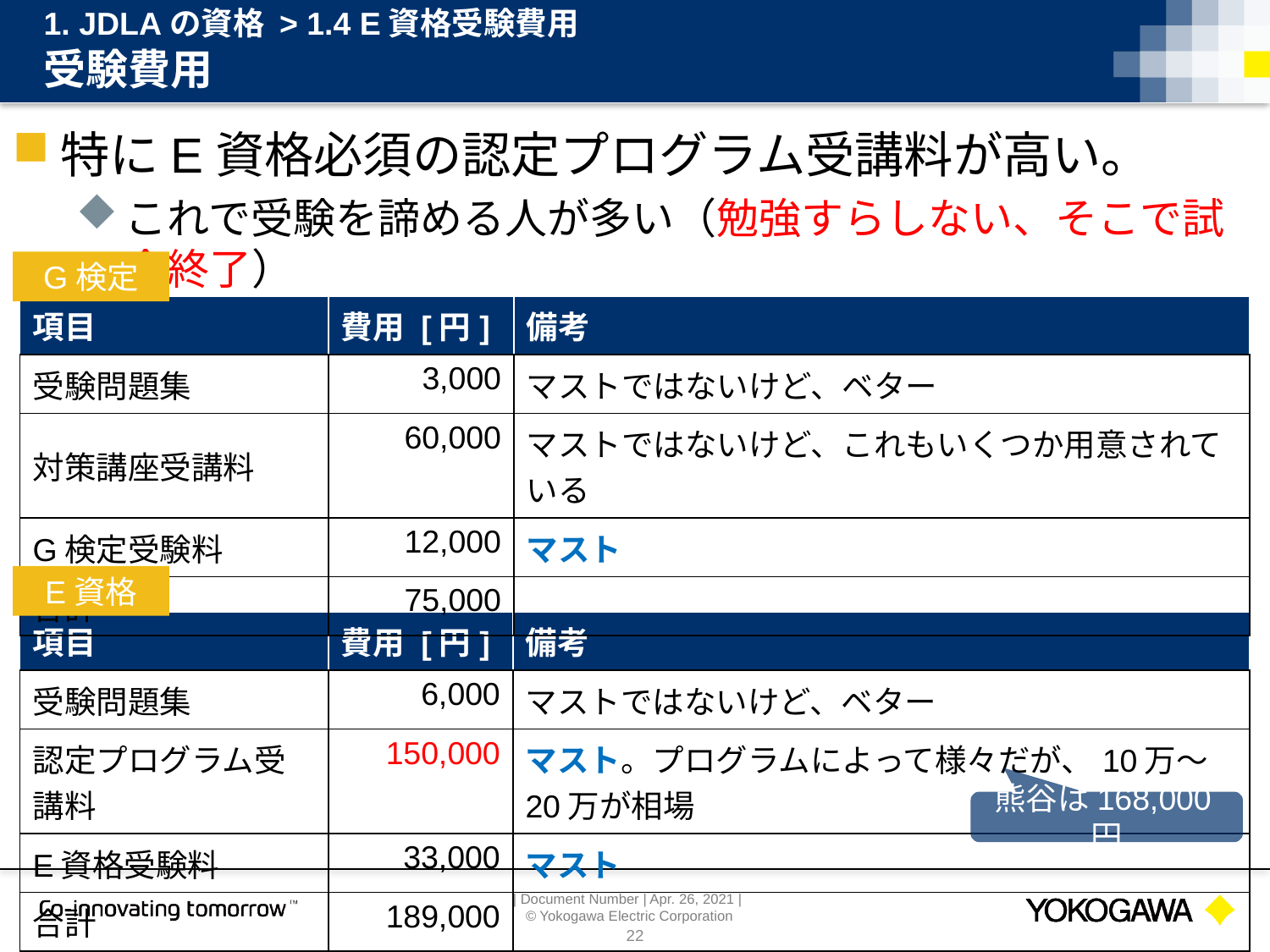

1. JDLAの資格 > 1.4 E資格受験費用
# 受験費用
特にE資格必須の認定プログラム受講料が高い。
これで受験を諦める人が多い（勉強すらしない、そこで試合終了）

G検定
| 項目 | 費用 [円] | 備考 |
| --- | --- | --- |
| 受験問題集 | 3,000 | マストではないけど、ベター |
| 対策講座受講料 | 60,000 | マストではないけど、これもいくつか用意されている |
| G検定受験料 | 12,000 | マスト |
| 合計 | 75,000 |  |
E資格
| 項目 | 費用 [円] | 備考 |
| --- | --- | --- |
| 受験問題集 | 6,000 | マストではないけど、ベター |
| 認定プログラム受講料 | 150,000 | マスト。プログラムによって様々だが、10万～20万が相場 |
| E資格受験料 | 33,000 | マスト |
| 合計 | 189,000 |  |
熊谷は168,000円
22